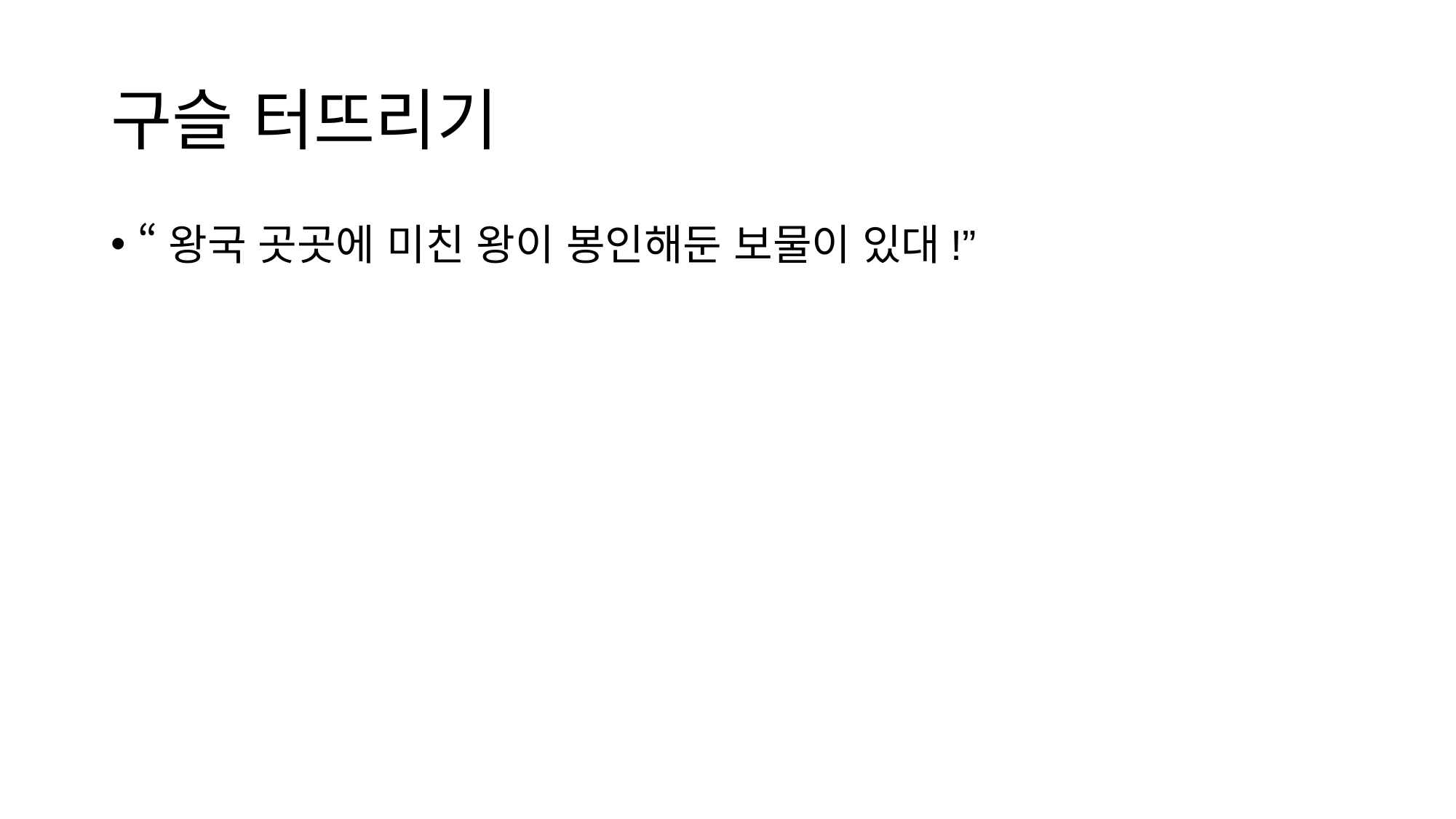

# 구슬 터뜨리기
“왕국 곳곳에 미친 왕이 봉인해둔 보물이 있대!”